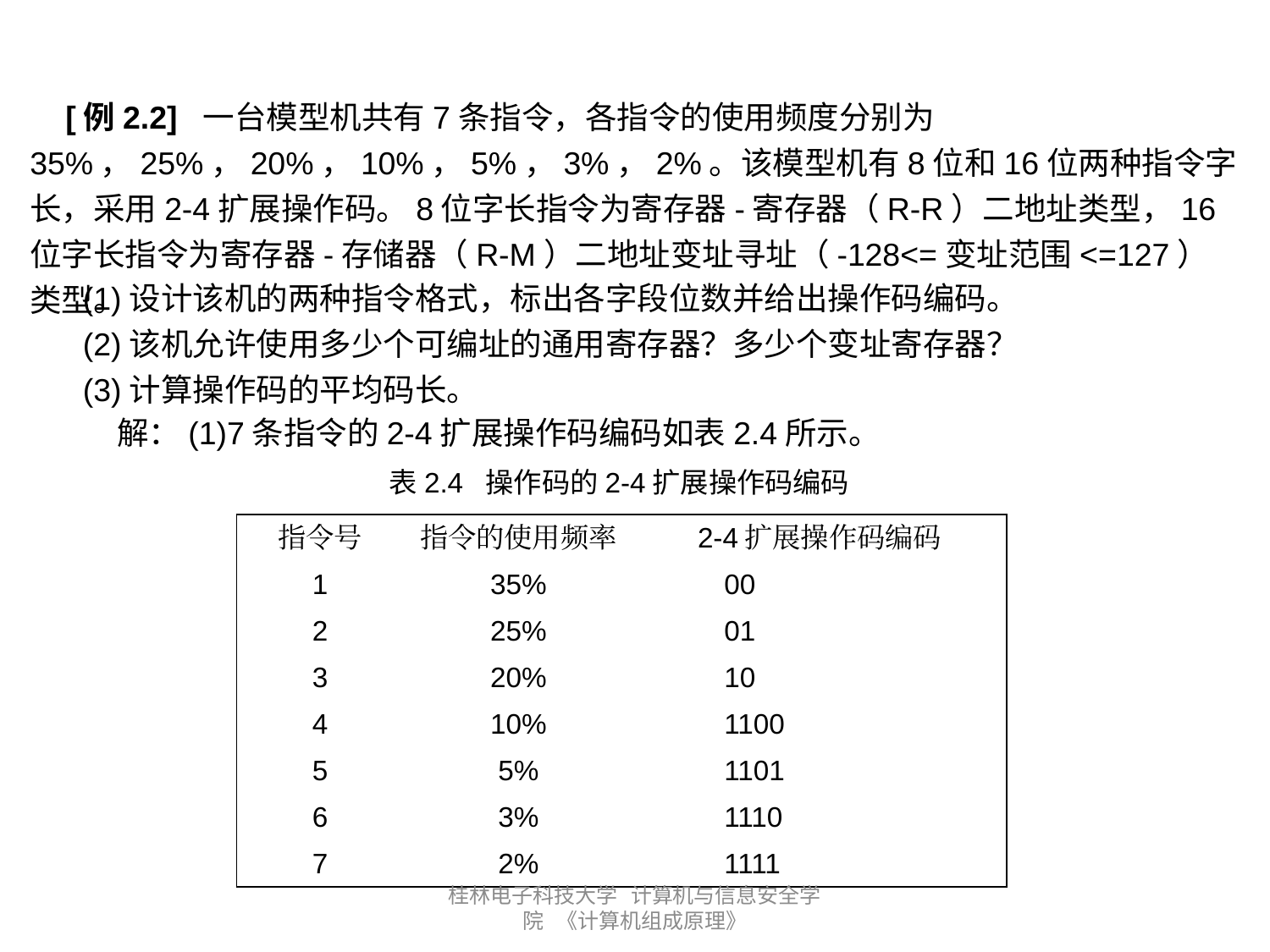

[例2.2]  一台模型机共有7条指令，各指令的使用频度分别为35%，25%，20%，10%，5%，3%，2%。该模型机有8位和16位两种指令字长，采用2-4扩展操作码。8位字长指令为寄存器-寄存器（R-R）二地址类型，16位字长指令为寄存器-存储器（R-M）二地址变址寻址（-128<=变址范围<=127）类型。
    (1)设计该机的两种指令格式，标出各字段位数并给出操作码编码。
    (2)该机允许使用多少个可编址的通用寄存器？多少个变址寄存器？
    (3)计算操作码的平均码长。
解：(1)7条指令的2-4扩展操作码编码如表2.4所示。
表2.4  操作码的2-4扩展操作码编码
| 指令号 | 指令的使用频率 | 2-4扩展操作码编码 |
| --- | --- | --- |
| 1 | 35% | 00 |
| 2 | 25% | 01 |
| 3 | 20% | 10 |
| 4 | 10% | 1100 |
| 5 | 5% | 1101 |
| 6 | 3% | 1110 |
| 7 | 2% | 1111 |

桂林电子科技大学  计算机与信息安全学院  《计算机组成原理》
14